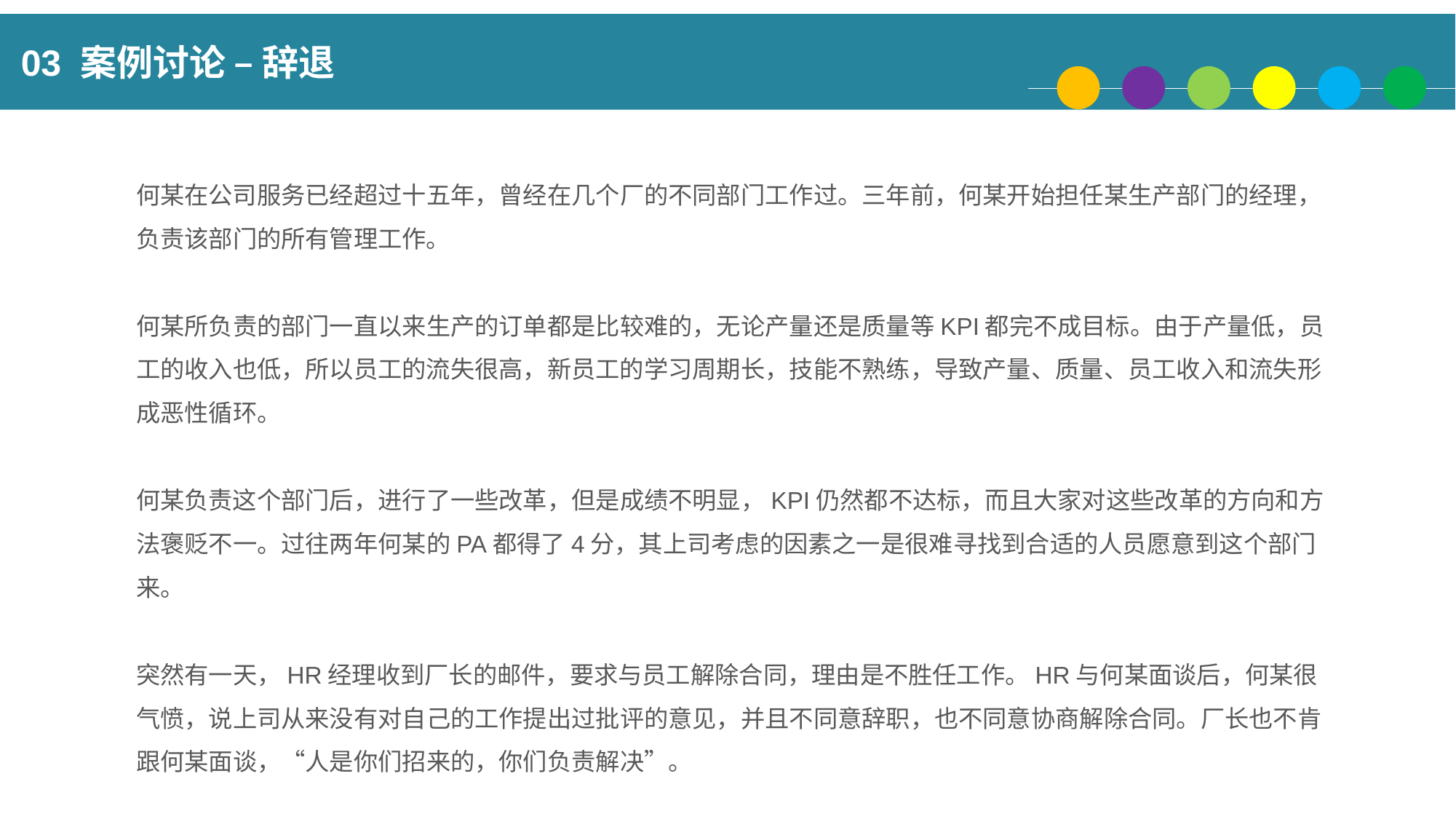

03 案例讨论 – 辞退

何某在公司服务已经超过十五年，曾经在几个厂的不同部门工作过。三年前，何某开始担任某生产部门的经理，负责该部门的所有管理工作。

何某所负责的部门一直以来生产的订单都是比较难的，无论产量还是质量等KPI都完不成目标。由于产量低，员工的收入也低，所以员工的流失很高，新员工的学习周期长，技能不熟练，导致产量、质量、员工收入和流失形成恶性循环。

何某负责这个部门后，进行了一些改革，但是成绩不明显，KPI仍然都不达标，而且大家对这些改革的方向和方法褒贬不一。过往两年何某的PA都得了4分，其上司考虑的因素之一是很难寻找到合适的人员愿意到这个部门来。

突然有一天，HR经理收到厂长的邮件，要求与员工解除合同，理由是不胜任工作。HR与何某面谈后，何某很气愤，说上司从来没有对自己的工作提出过批评的意见，并且不同意辞职，也不同意协商解除合同。厂长也不肯跟何某面谈，“人是你们招来的，你们负责解决”。
34